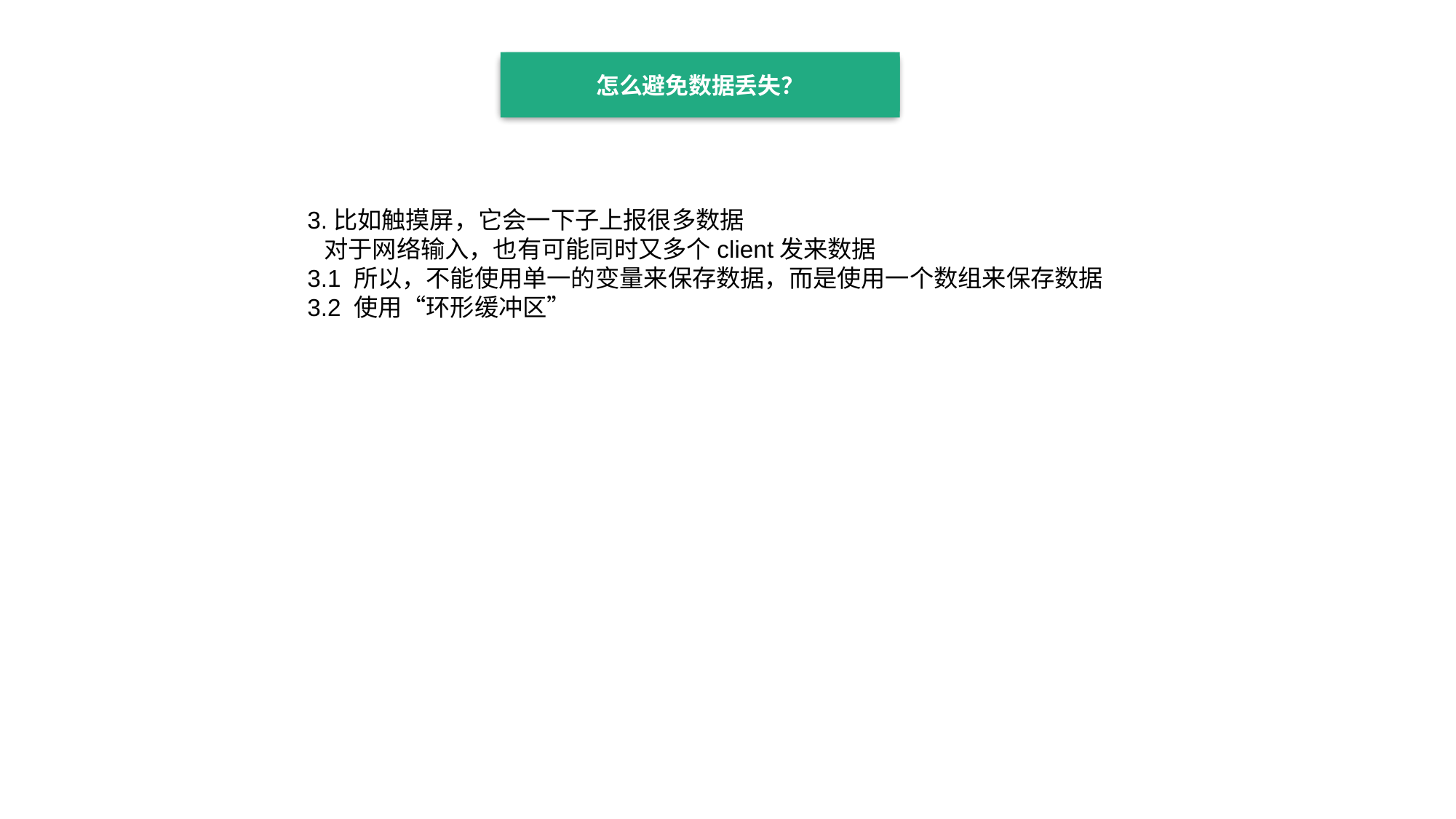

怎么避免数据丢失？

3.比如触摸屏，它会一下子上报很多数据
  对于网络输入，也有可能同时又多个client发来数据
3.1 所以，不能使用单一的变量来保存数据，而是使用一个数组来保存数据
3.2 使用“环形缓冲区”